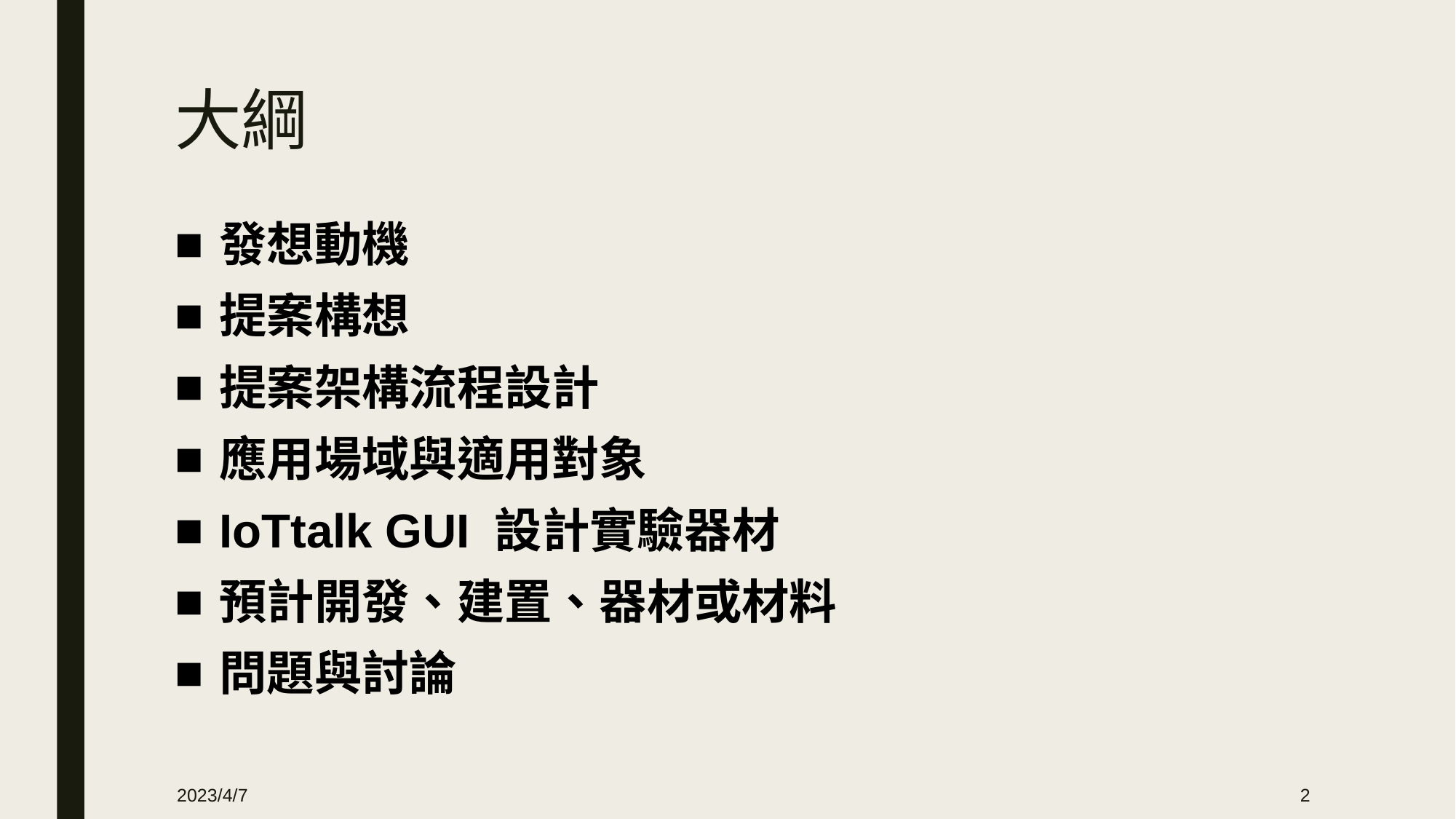

# 大綱
發想動機
提案構想
提案架構流程設計
應用場域與適用對象
IoTtalk GUI 設計實驗器材
預計開發、建置、器材或材料
問題與討論
2023/4/7
2